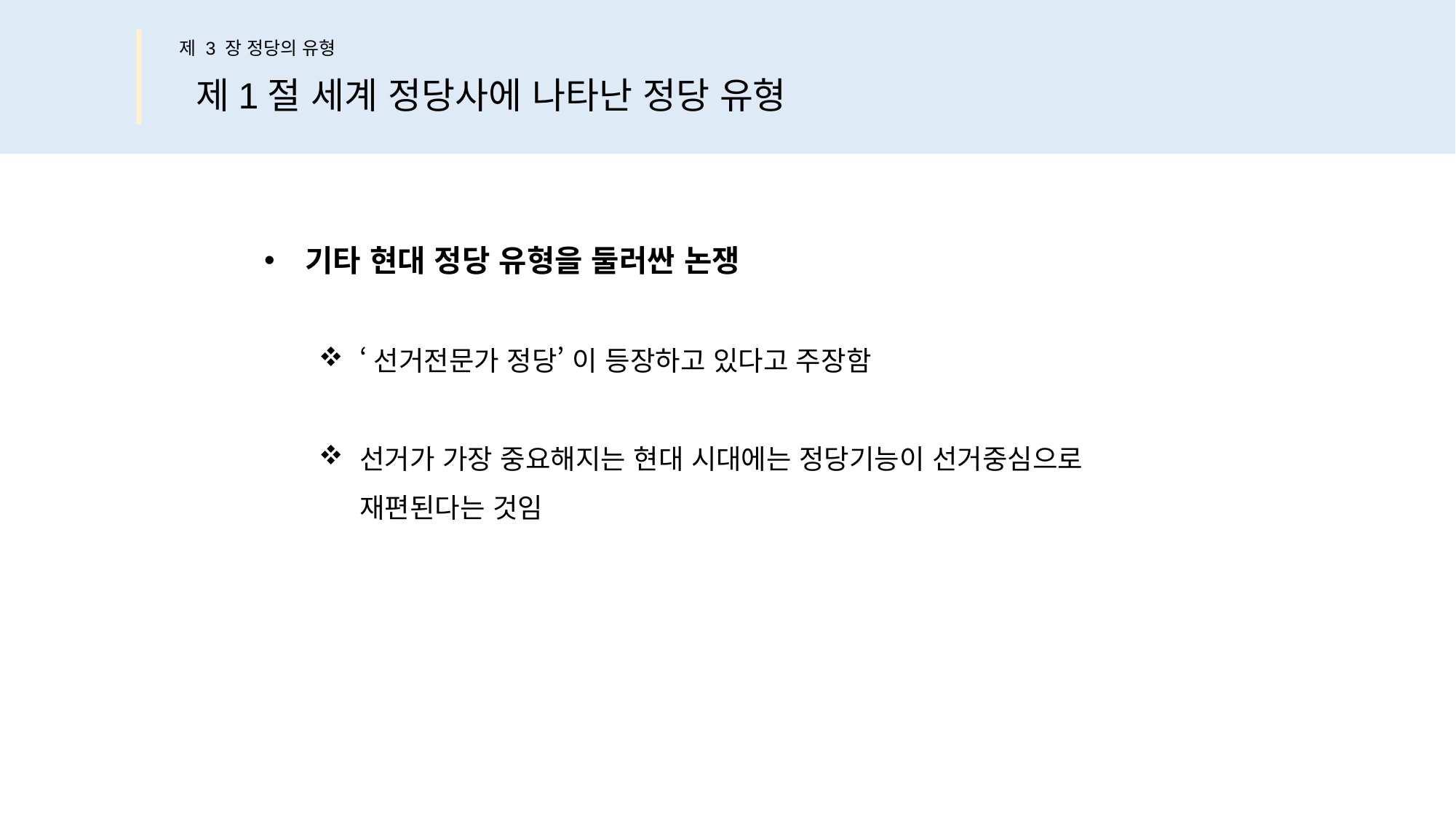

제 3 장 정당의 유형
제1절 세계 정당사에 나타난 정당 유형
기타 현대 정당 유형을 둘러싼 논쟁

‘선거전문가 정당’ 이 등장하고 있다고 주장함

선거가 가장 중요해지는 현대 시대에는 정당기능이 선거중심으로
재편된다는 것임